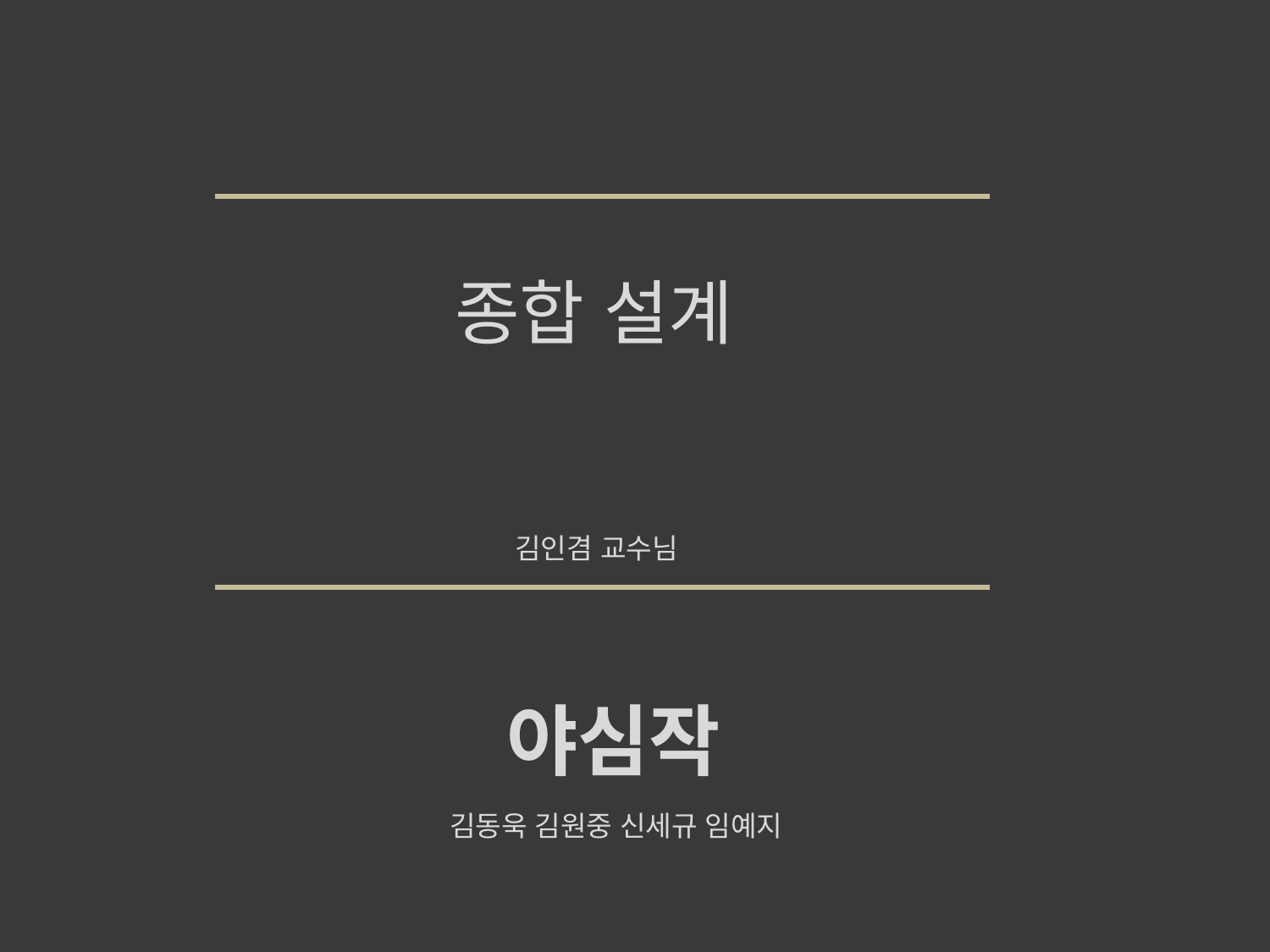

종합 설계
김인겸 교수님
야심작

김동욱 김원중 신세규 임예지